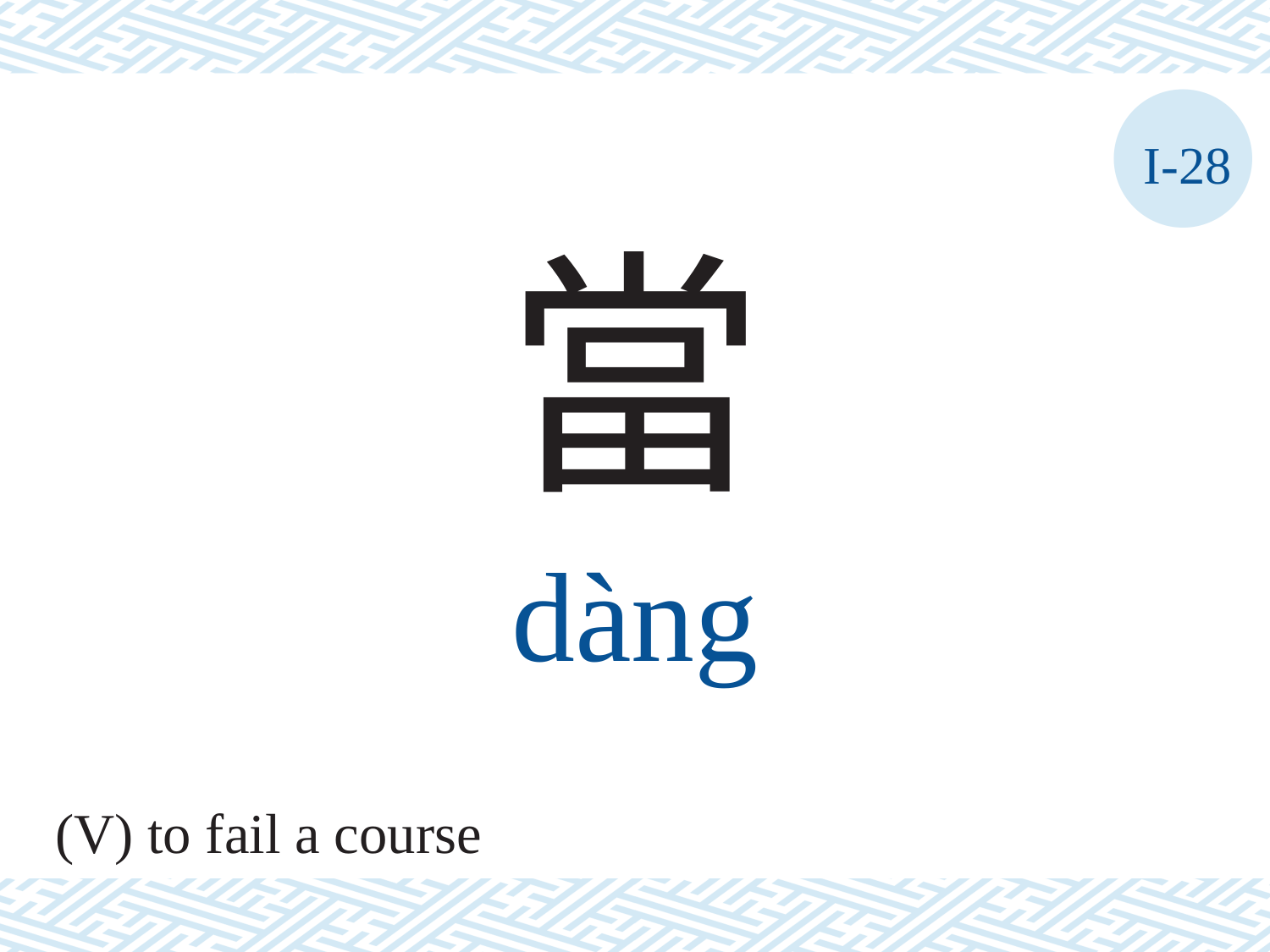

I-28
當
dàng
(V) to fail a course